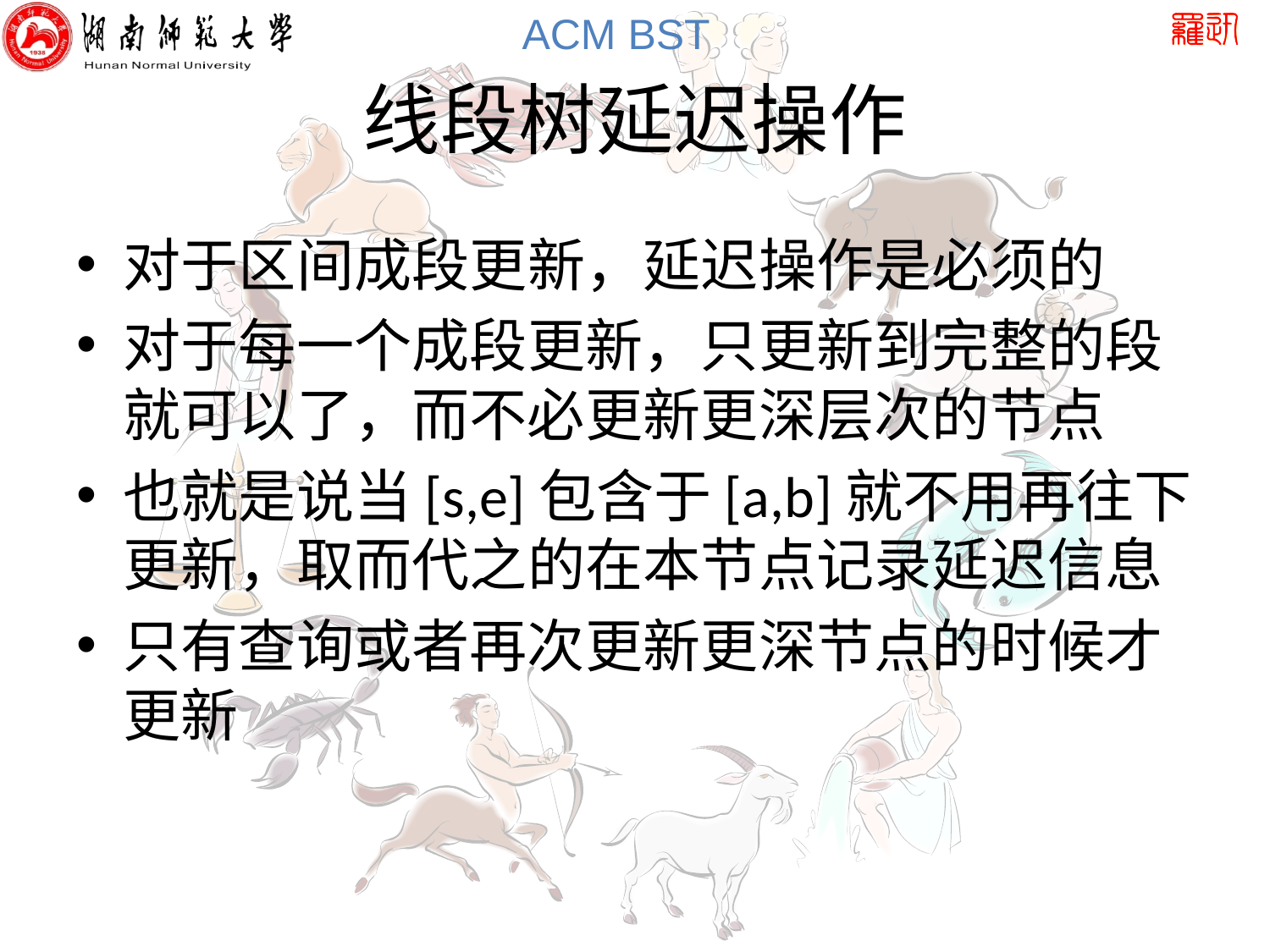

# 线段树延迟操作
对于区间成段更新，延迟操作是必须的
对于每一个成段更新，只更新到完整的段就可以了，而不必更新更深层次的节点
也就是说当[s,e]包含于[a,b]就不用再往下更新，取而代之的在本节点记录延迟信息
只有查询或者再次更新更深节点的时候才更新